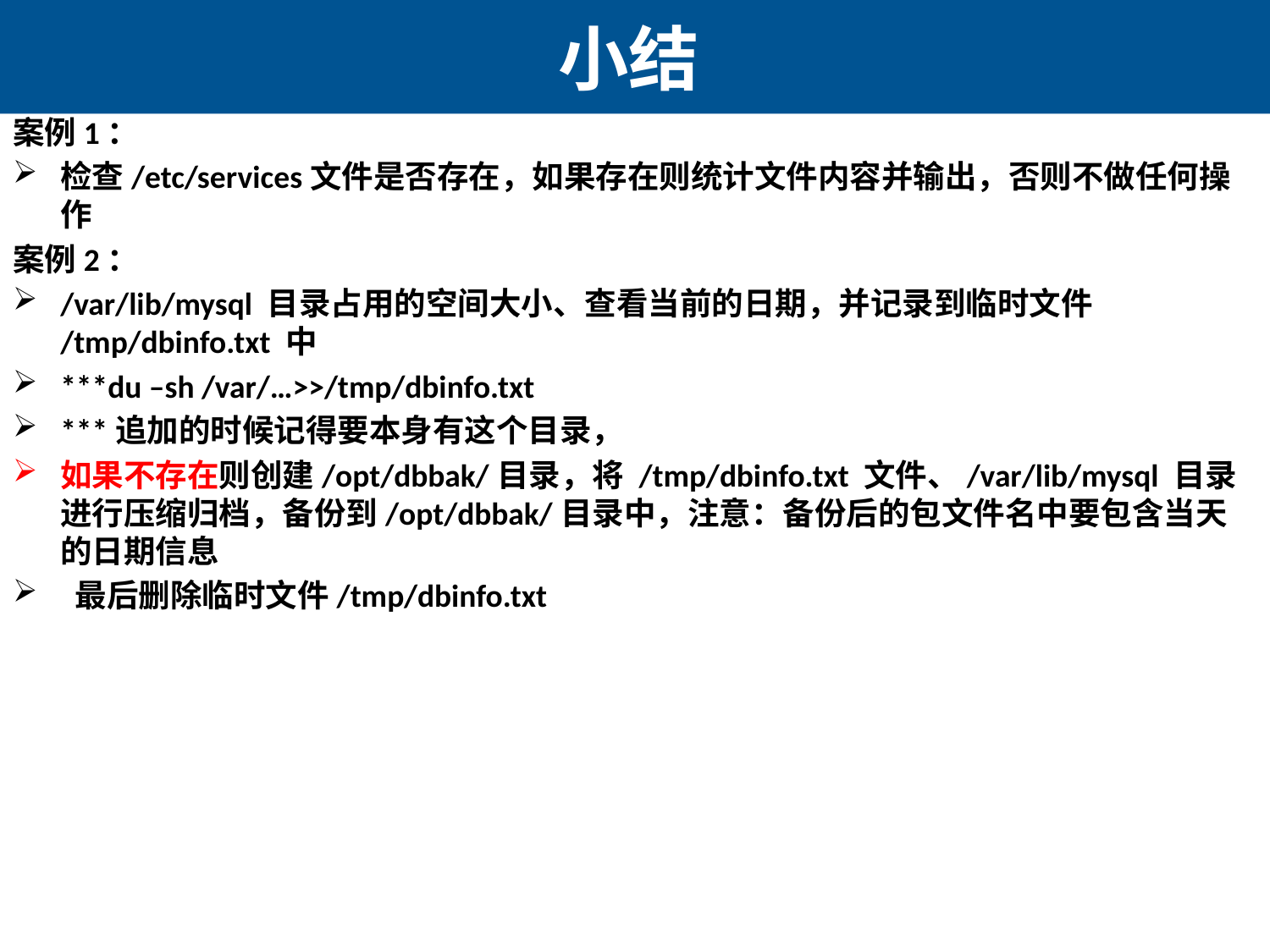

# 小结
案例1：
检查/etc/services文件是否存在，如果存在则统计文件内容并输出，否则不做任何操作
案例2：
/var/lib/mysql 目录占用的空间大小、查看当前的日期，并记录到临时文件 /tmp/dbinfo.txt 中
***du –sh /var/…>>/tmp/dbinfo.txt
***追加的时候记得要本身有这个目录，
如果不存在则创建/opt/dbbak/目录，将 /tmp/dbinfo.txt 文件、/var/lib/mysql 目录进行压缩归档，备份到/opt/dbbak/目录中，注意：备份后的包文件名中要包含当天的日期信息
 最后删除临时文件/tmp/dbinfo.txt